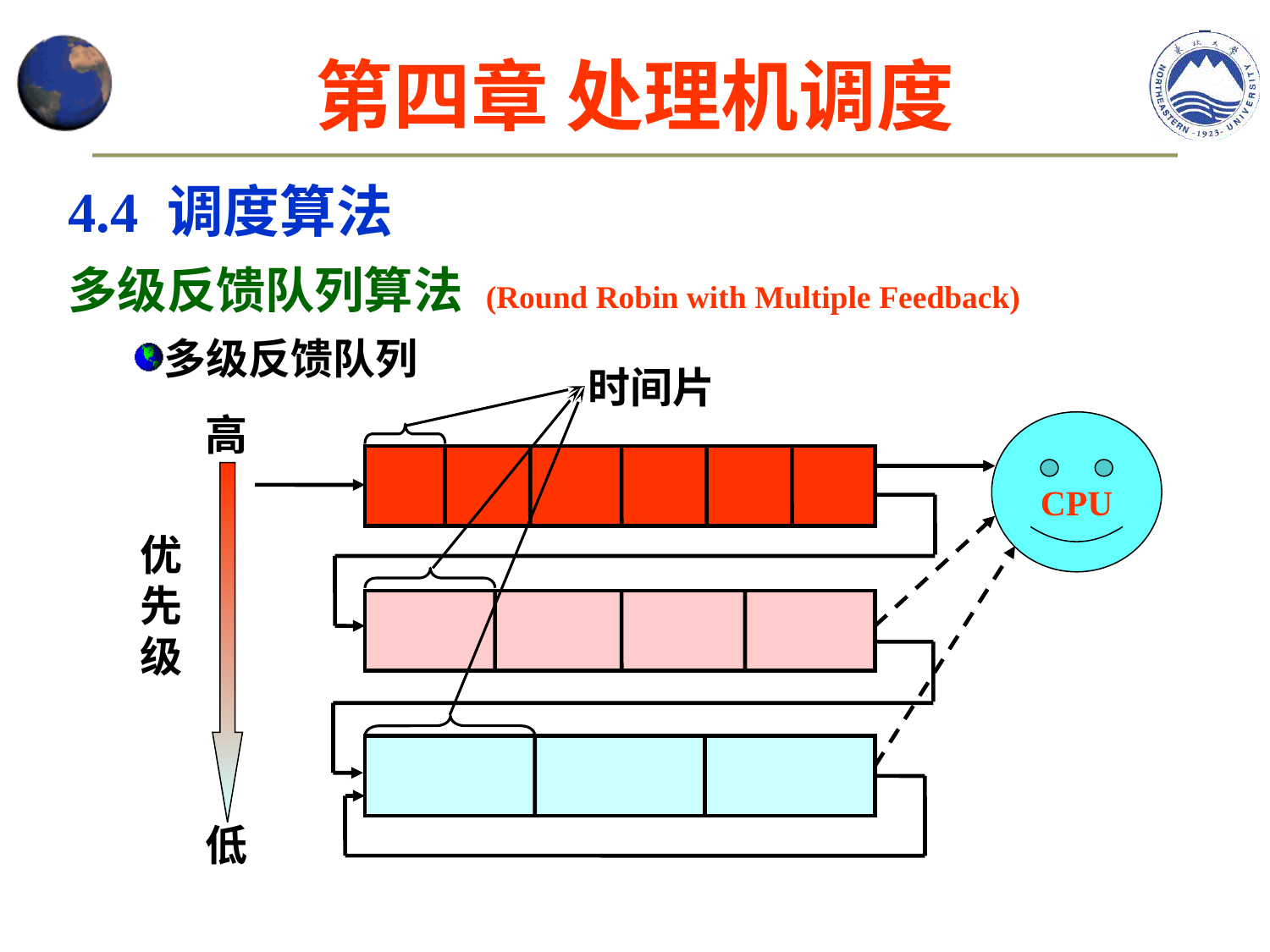

# 第四章 处理机调度
4.4 调度算法
多级反馈队列算法 (Round Robin with Multiple Feedback)
多级反馈队列
时间片

高

优先级
低
CPU